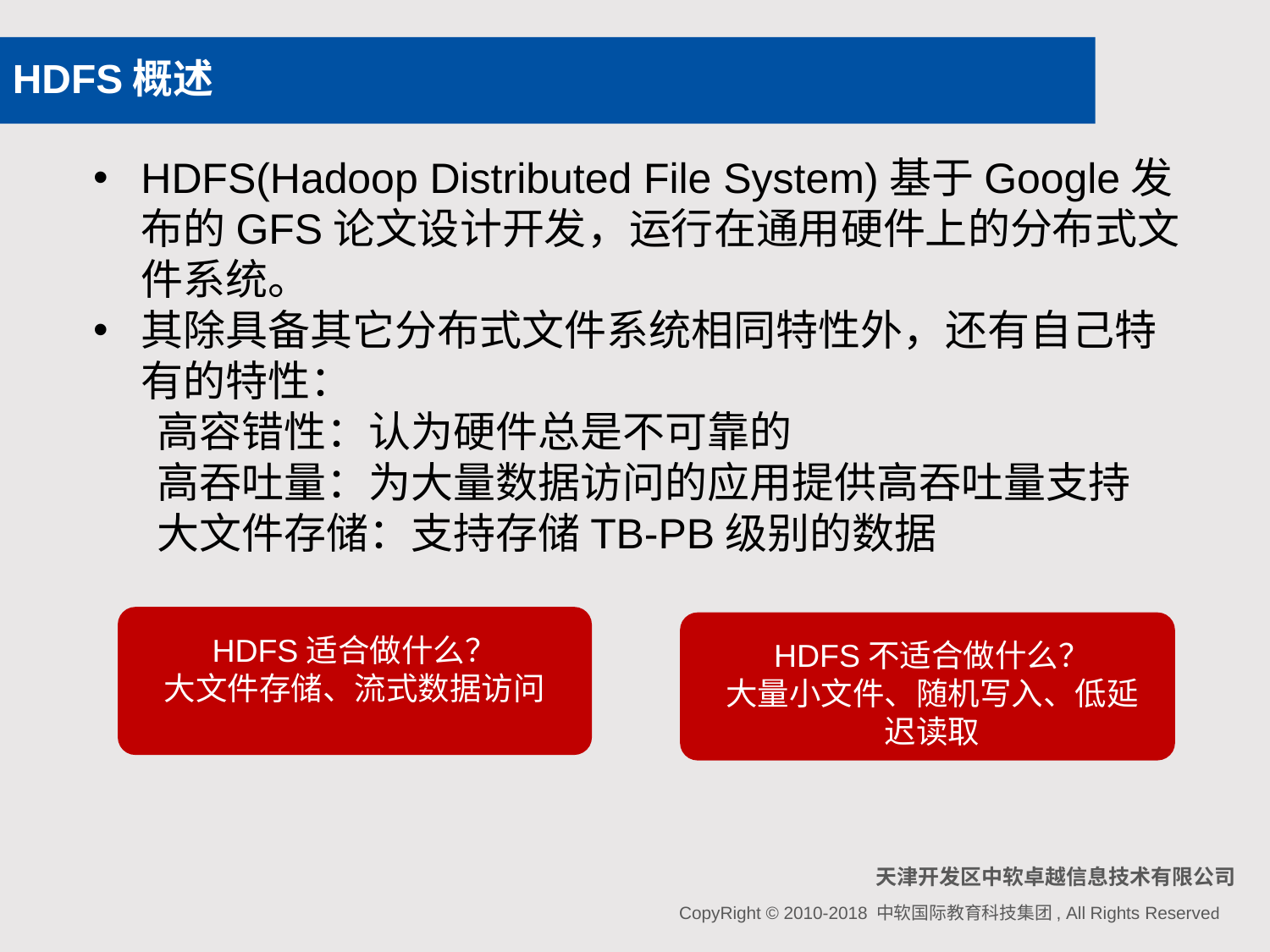

# HDFS概述
HDFS(Hadoop Distributed File System)基于Google发布的GFS论文设计开发，运行在通用硬件上的分布式文件系统。
其除具备其它分布式文件系统相同特性外，还有自己特有的特性：
高容错性：认为硬件总是不可靠的
高吞吐量：为大量数据访问的应用提供高吞吐量支持
大文件存储：支持存储TB-PB级别的数据

HDFS适合做什么？
大文件存储、流式数据访问

HDFS不适合做什么？
大量小文件、随机写入、低延迟读取